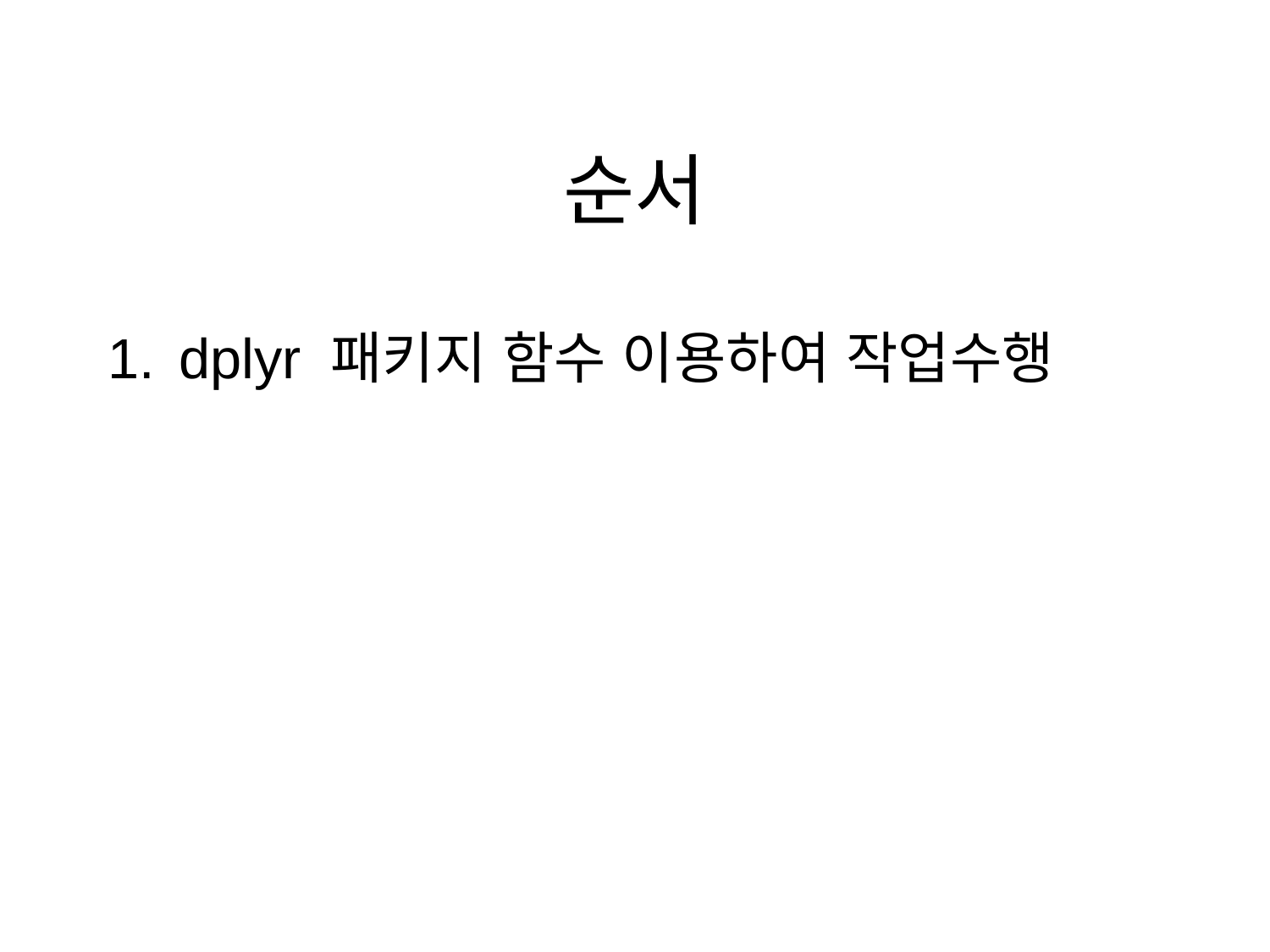

# 순서
dplyr 패키지 함수 이용하여 작업수행